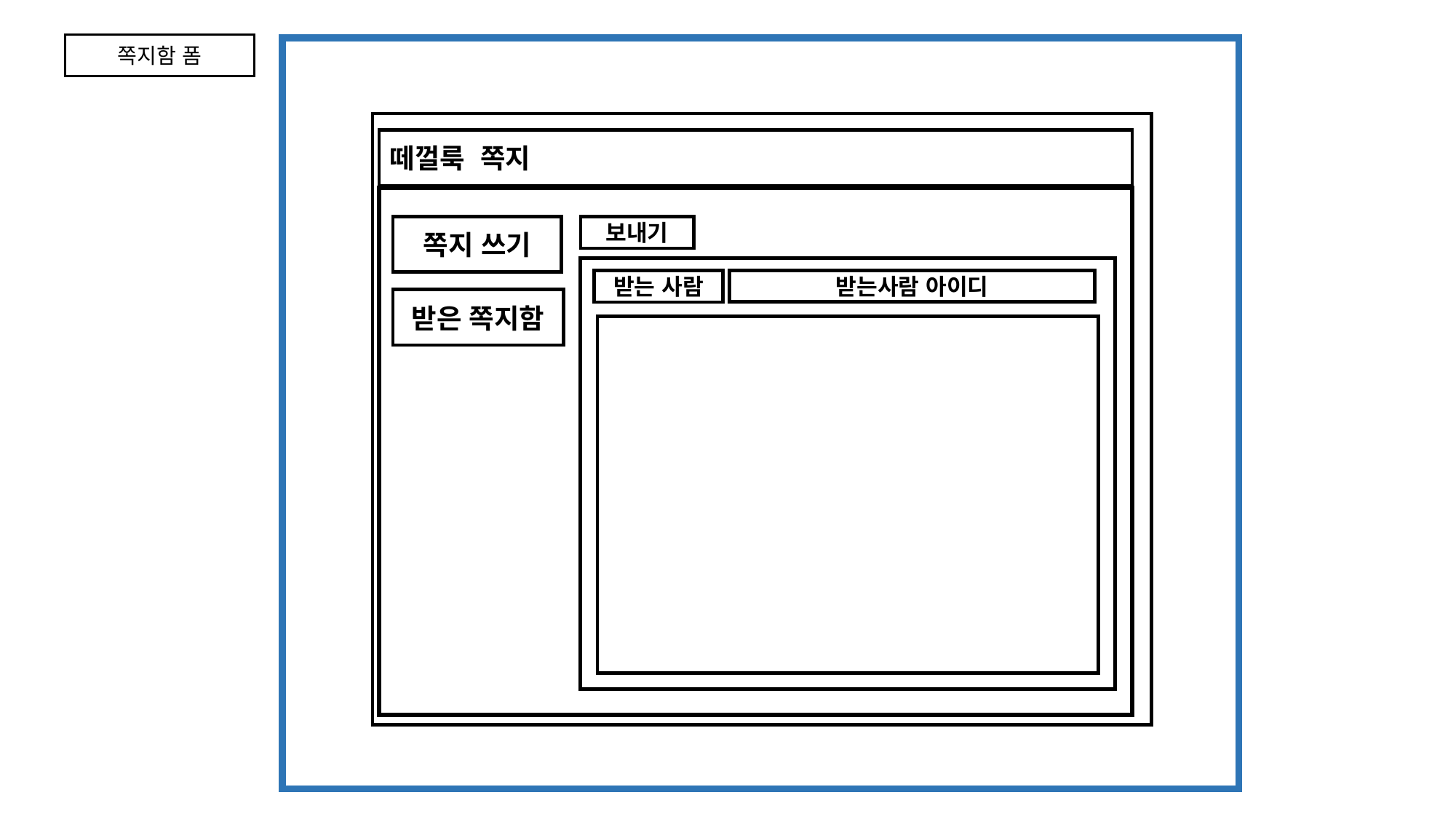

쪽지함 폼

떼껄룩  쪽지

쪽지 쓰기
보내기

받는사람 아이디
받는 사람
받은 쪽지함